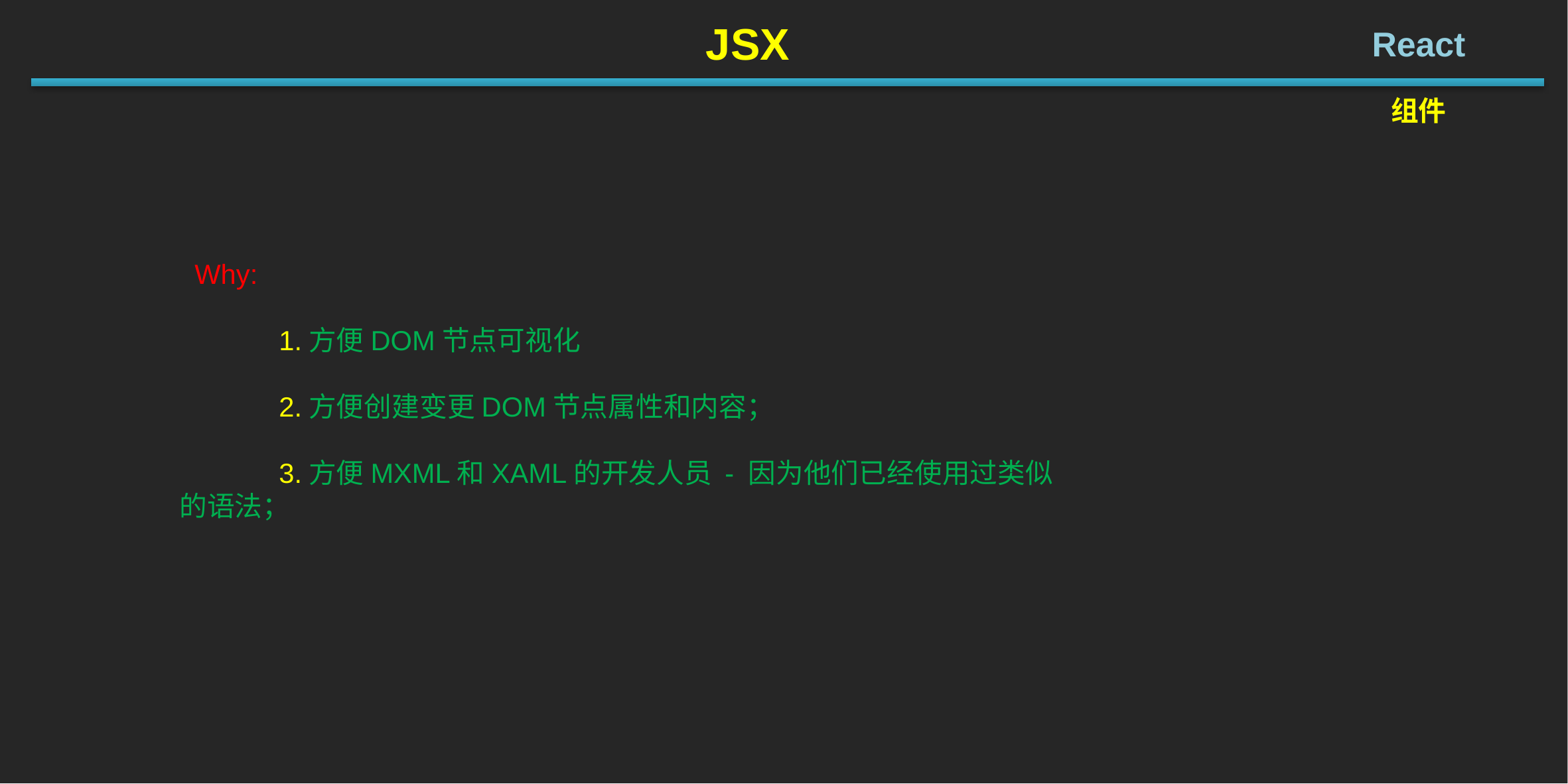

JSX
# React

组件
  Why:

	1.方便DOM节点可视化

	2.方便创建变更DOM节点属性和内容；

	3.方便MXML和XAML的开发人员 - 因为他们已经使用过类似的语法；